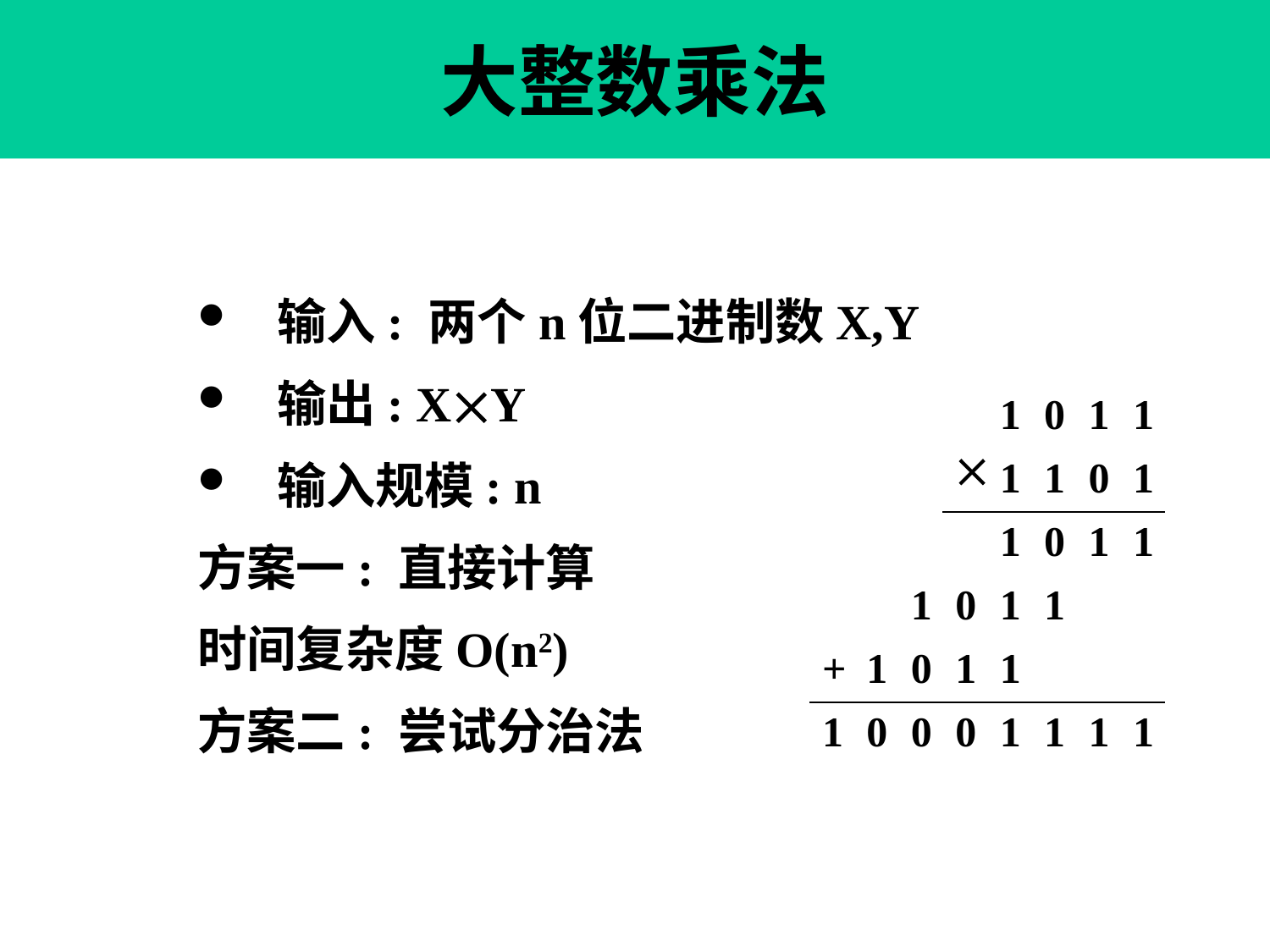

# 大整数乘法
输入: 两个n位二进制数X,Y
输出: X×Y
输入规模: n
方案一: 直接计算
时间复杂度O(n2)
方案二: 尝试分治法
|  |  |  |  |  | 1 | 0 | 1 | 1 |
| --- | --- | --- | --- | --- | --- | --- | --- | --- |
|  |  |  |  | × | 1 | 1 | 0 | 1 |
|  |  |  |  |  | 1 | 0 | 1 | 1 |
|  |  |  | 1 | 0 | 1 | 1 |  |  |
|  | + | 1 | 0 | 1 | 1 |  |  |  |
|  | 1 | 0 | 0 | 0 | 1 | 1 | 1 | 1 |